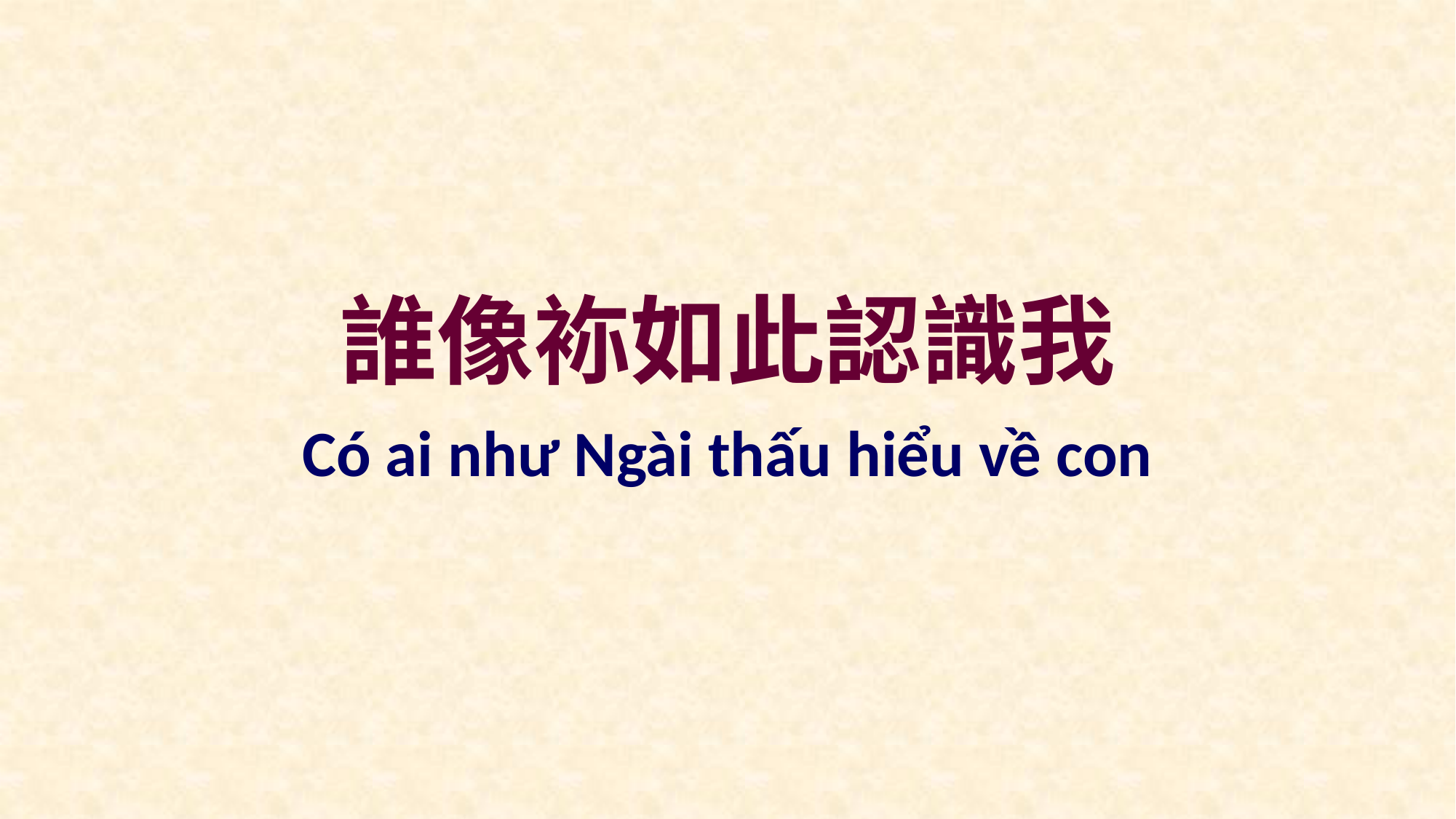

誰像袮如此認識我
Có ai như Ngài thấu hiểu về con